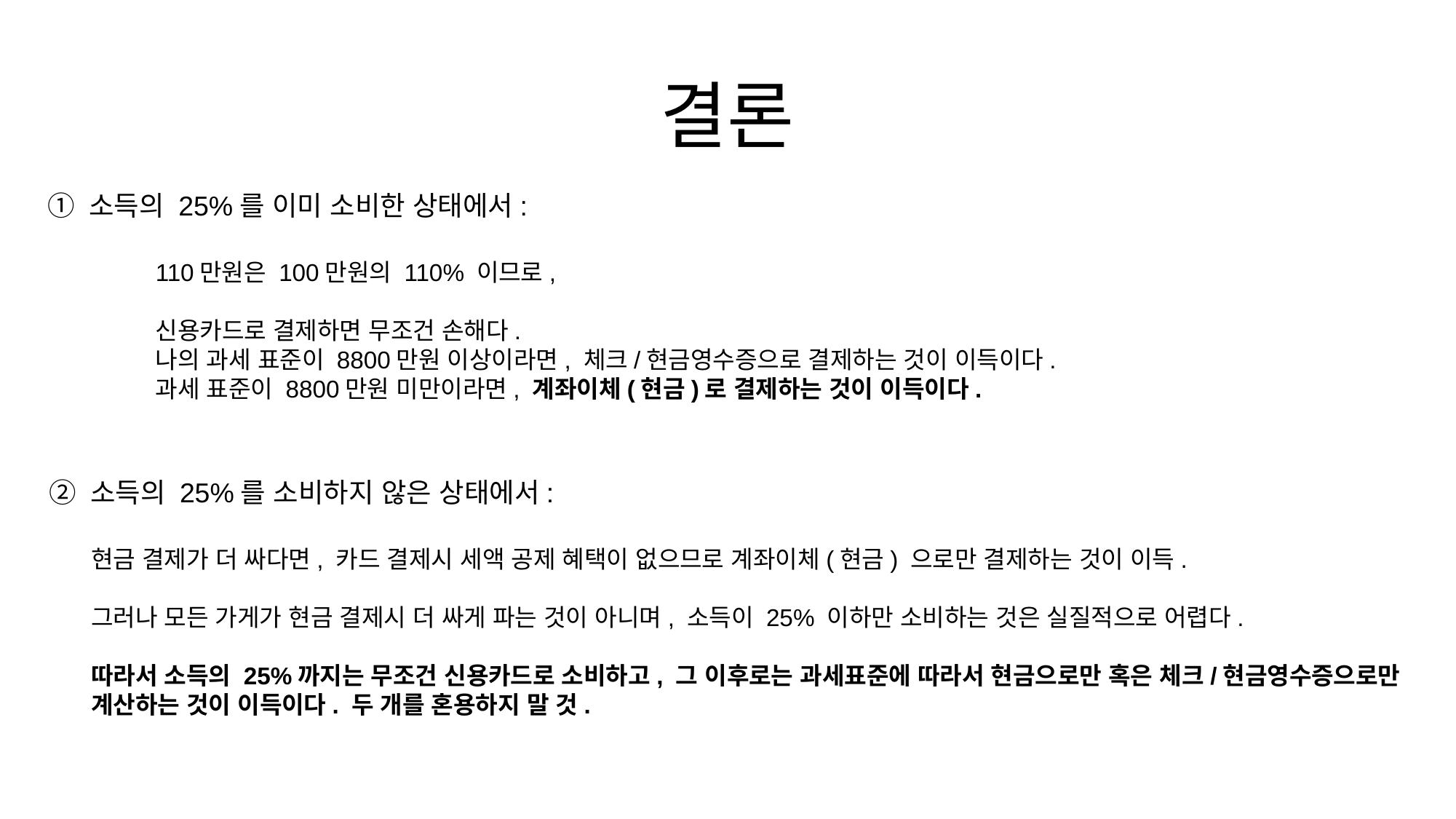

결론
① 소득의 25%를 이미 소비한 상태에서:
110만원은 100만원의 110% 이므로,

신용카드로 결제하면 무조건 손해다.
나의 과세 표준이 8800만원 이상이라면, 체크/현금영수증으로 결제하는 것이 이득이다.
과세 표준이 8800만원 미만이라면, 계좌이체(현금)로 결제하는 것이 이득이다.
② 소득의 25%를 소비하지 않은 상태에서:
현금 결제가 더 싸다면, 카드 결제시 세액 공제 혜택이 없으므로 계좌이체(현금) 으로만 결제하는 것이 이득.

그러나 모든 가게가 현금 결제시 더 싸게 파는 것이 아니며, 소득이 25% 이하만 소비하는 것은 실질적으로 어렵다.

따라서 소득의 25%까지는 무조건 신용카드로 소비하고, 그 이후로는 과세표준에 따라서 현금으로만 혹은 체크/현금영수증으로만 계산하는 것이 이득이다. 두 개를 혼용하지 말 것.